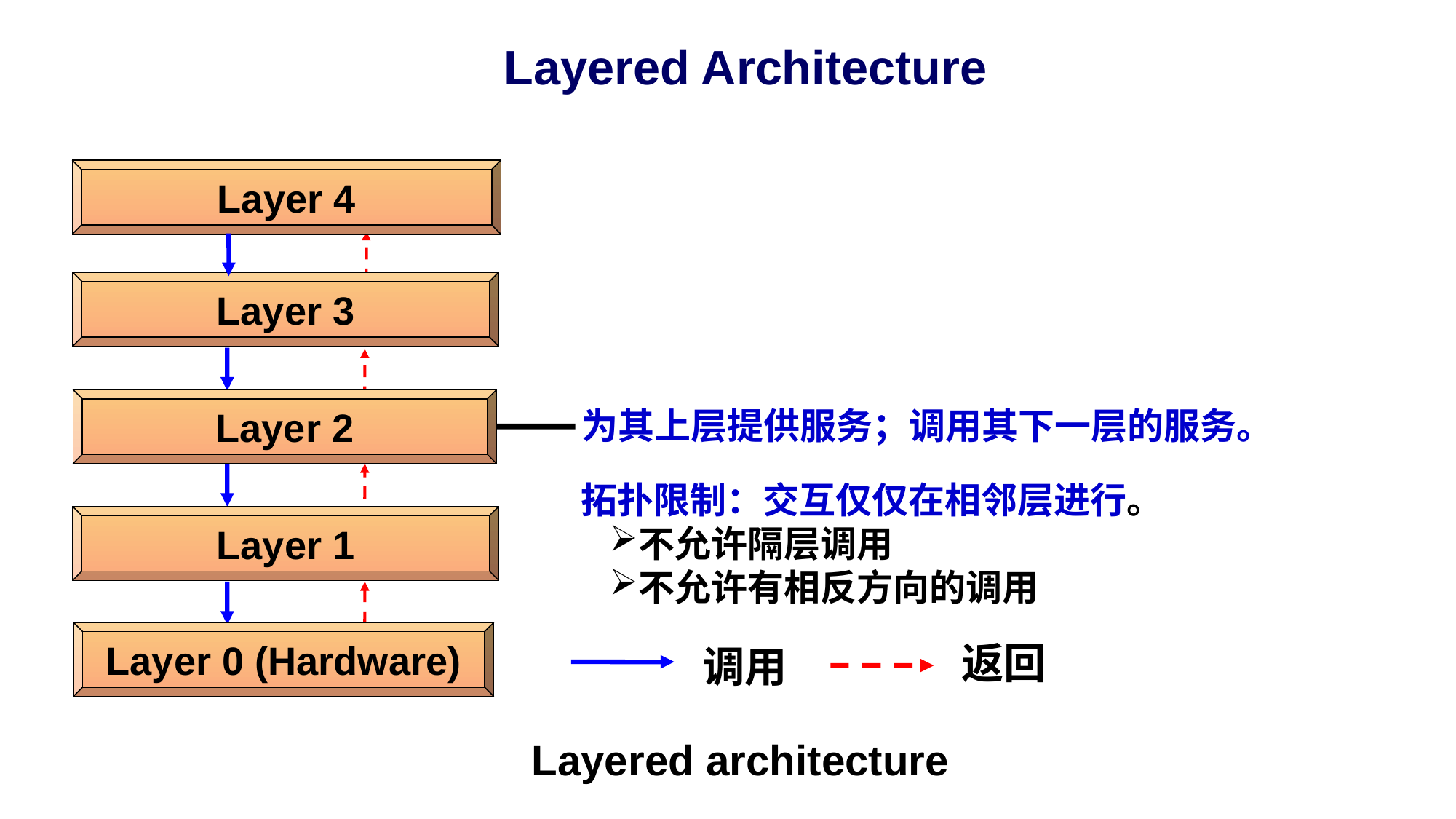

Layered Architecture
Layer 4

Layer 3

Layer 2
为其上层提供服务；调用其下一层的服务。

拓扑限制：交互仅仅在相邻层进行。
不允许隔层调用
不允许有相反方向的调用
Layer 1

Layer 0 (Hardware)
返回

调用

Layered architecture